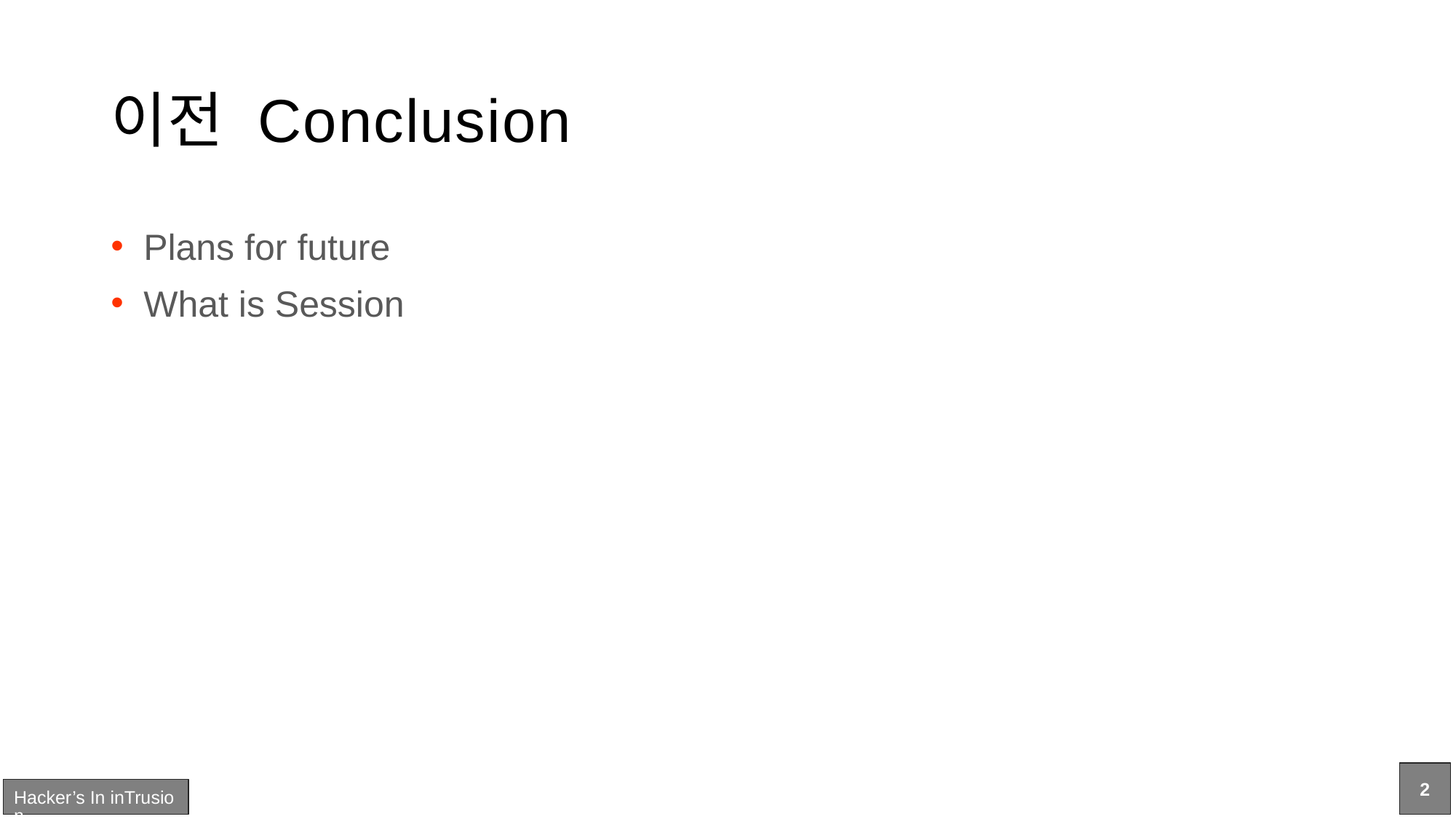

# 이전 Conclusion
Plans for future
What is Session
2
Hacker’s In inTrusion